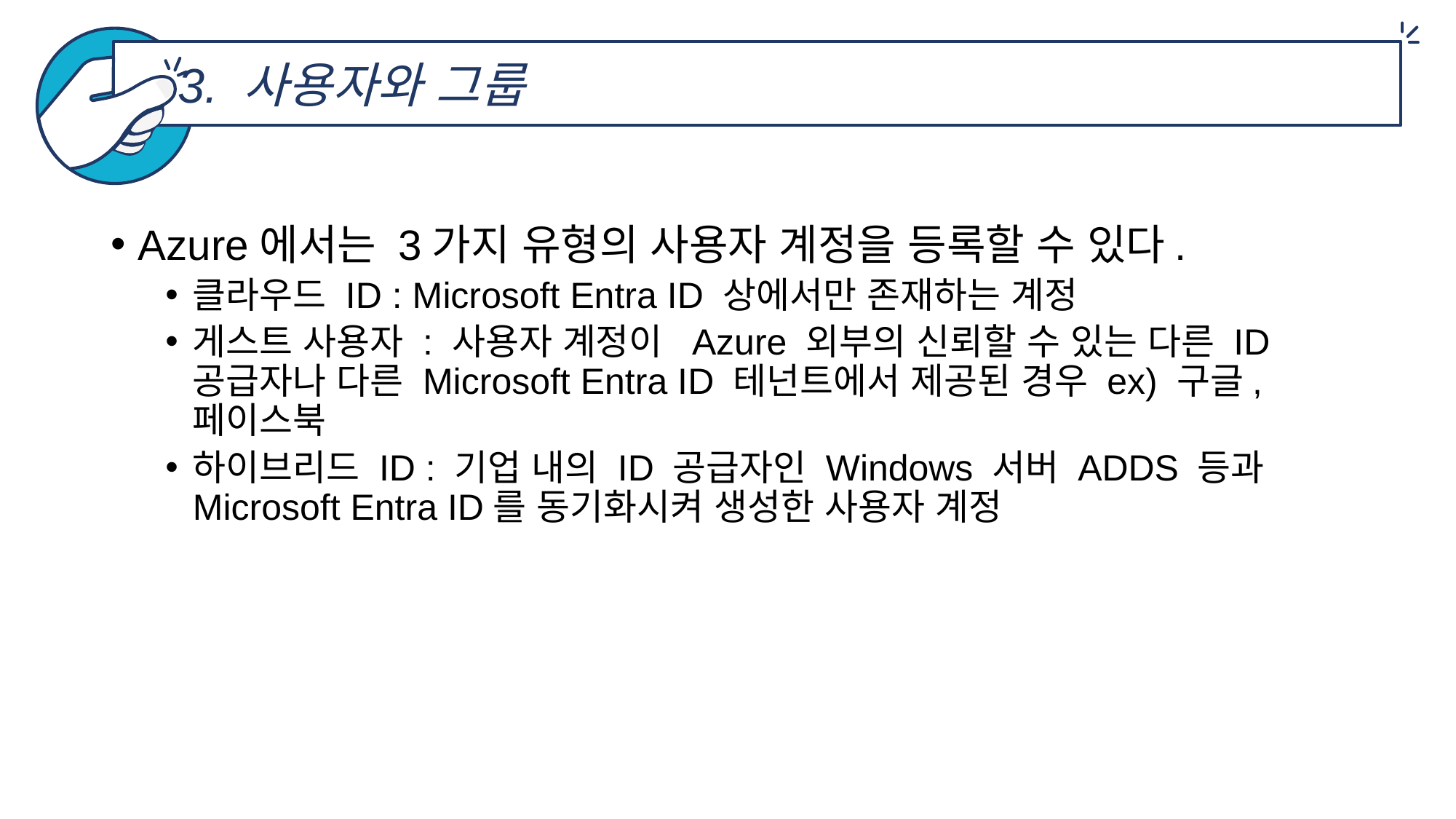

3. 사용자와 그룹

Azure에서는 3가지 유형의 사용자 계정을 등록할 수 있다.
클라우드 ID : Microsoft Entra ID 상에서만 존재하는 계정
게스트 사용자 : 사용자 계정이  Azure 외부의 신뢰할 수 있는 다른 ID 공급자나 다른 Microsoft Entra ID 테넌트에서 제공된 경우 ex) 구글,페이스북
하이브리드 ID : 기업 내의 ID 공급자인 Windows 서버 ADDS 등과 Microsoft Entra ID를 동기화시켜 생성한 사용자 계정